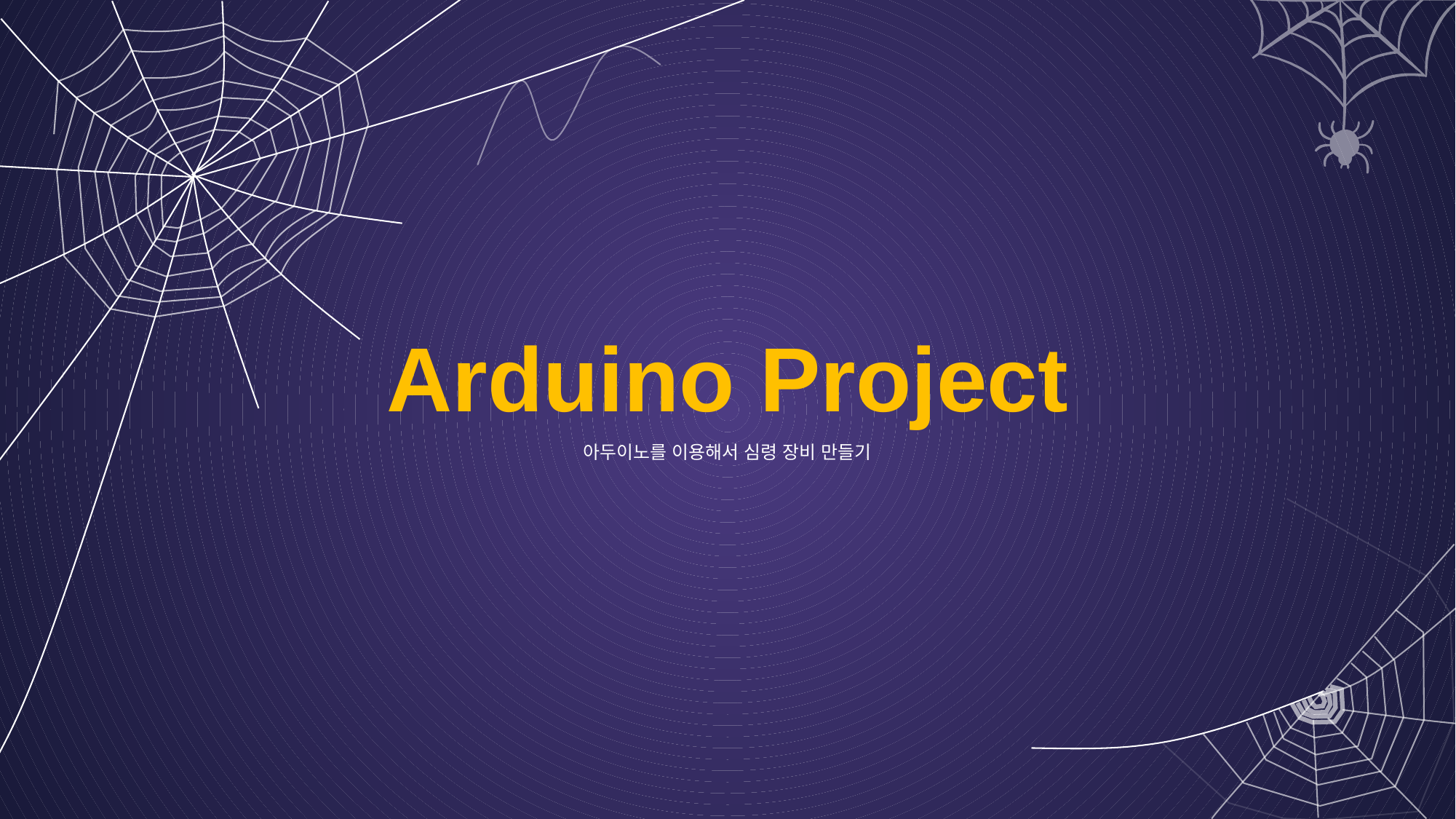

Arduino Project
아두이노를 이용해서 심령 장비 만들기